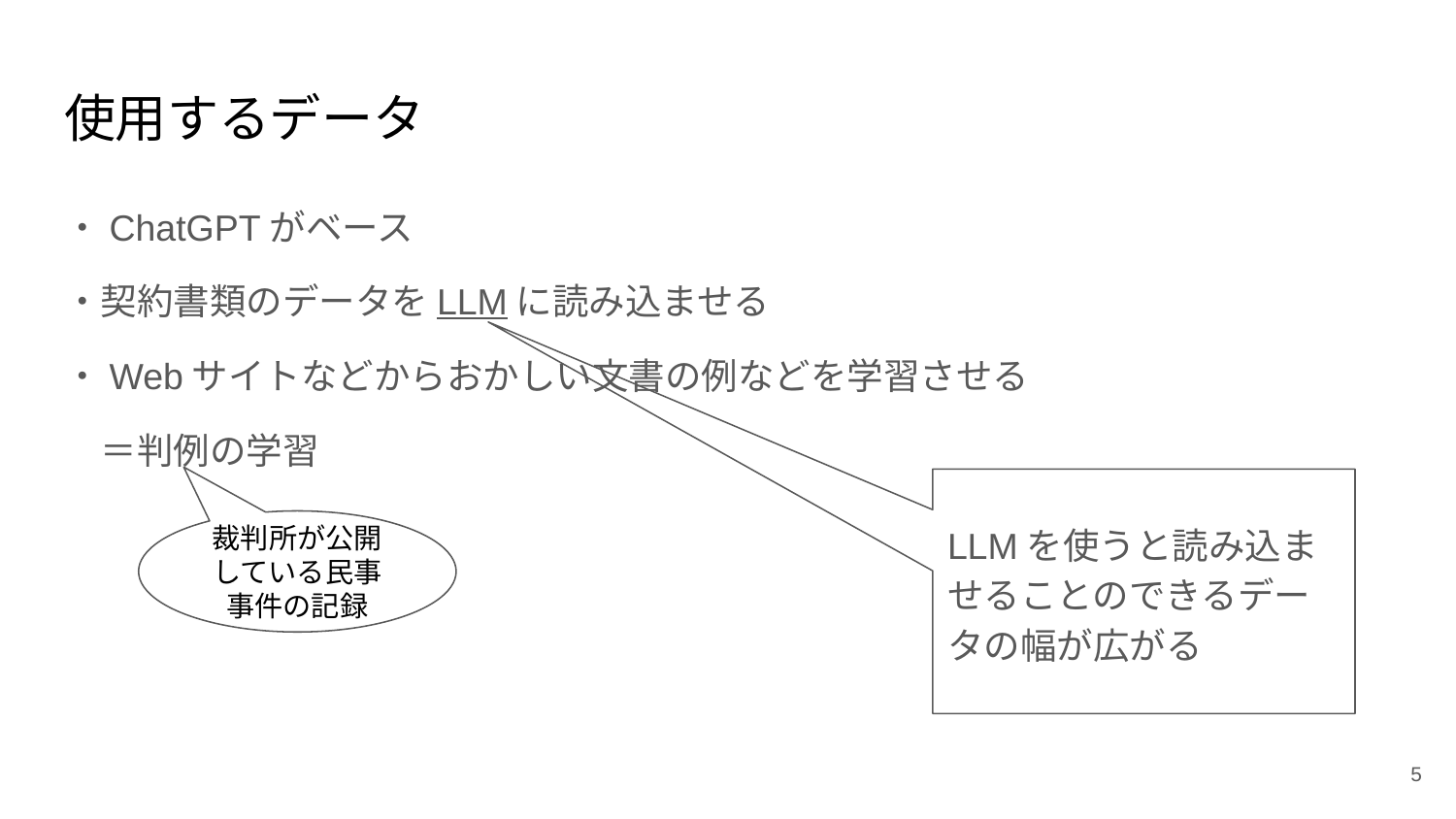

# 使用するデータ
・ChatGPTがベース
・契約書類のデータをLLMに読み込ませる
・Webサイトなどからおかしい文書の例などを学習させる
　＝判例の学習
LLMを使うと読み込ませることのできるデータの幅が広がる
裁判所が公開している民事事件の記録
5